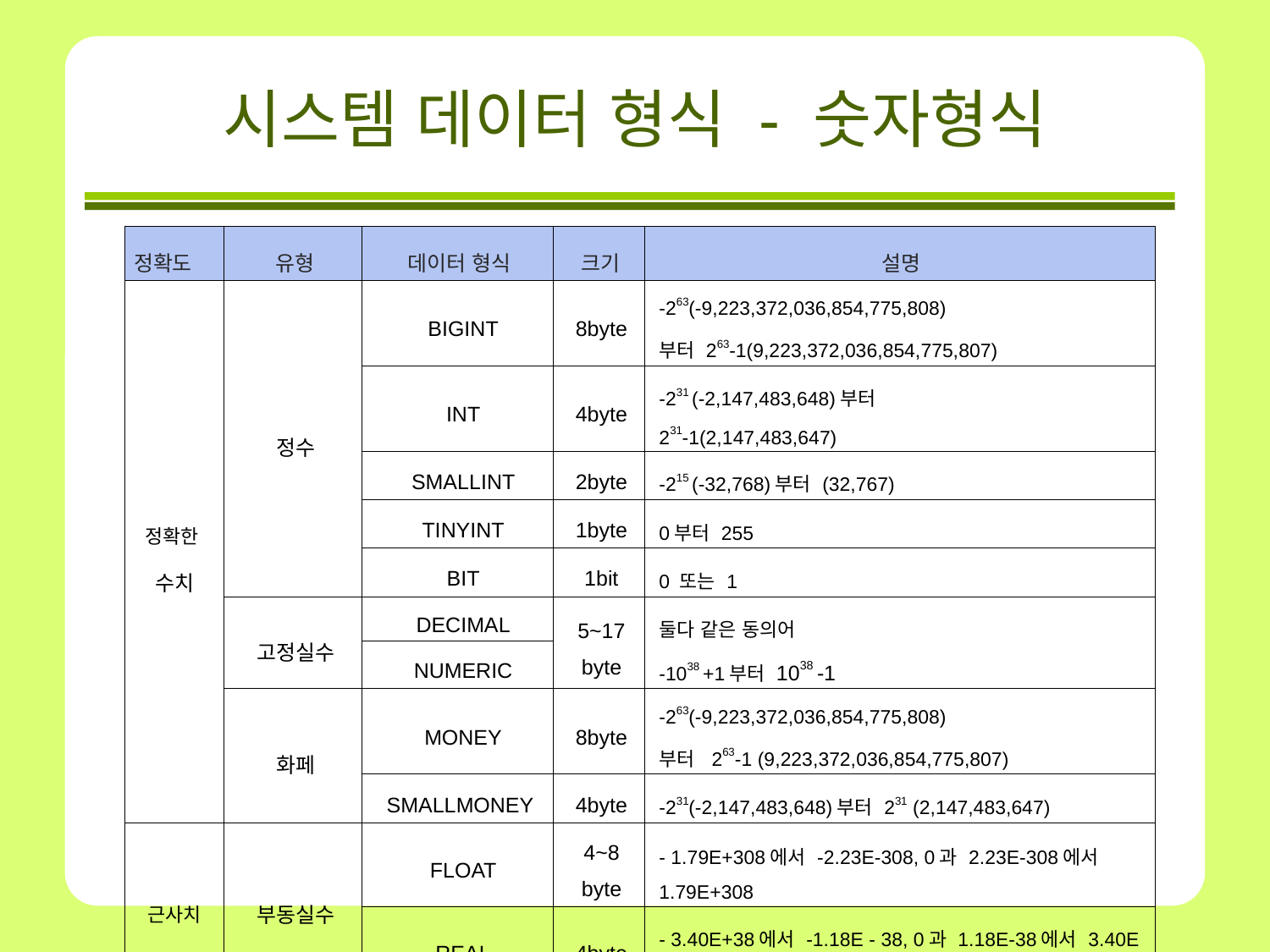

# 시스템 데이터 형식 - 숫자형식
| 정확도 | 유형 | 데이터 형식 | 크기 | 설명 |
| --- | --- | --- | --- | --- |
| 정확한  수치 | 정수 | BIGINT | 8byte | -263(-9,223,372,036,854,775,808) 부터 263-1(9,223,372,036,854,775,807) |
|  |  | INT | 4byte | -231 (-2,147,483,648)부터 231-1(2,147,483,647) |
|  |  | SMALLINT | 2byte | -215 (-32,768)부터 (32,767) |
|  |  | TINYINT | 1byte | 0부터 255 |
|  |  | BIT | 1bit | 0 또는 1 |
|  | 고정실수 | DECIMAL | 5~17 byte | 둘다 같은 동의어 -1038 +1부터 1038 -1 |
|  |  | NUMERIC |  |  |
|  | 화페 | MONEY | 8byte | -263(-9,223,372,036,854,775,808) 부터 263-1 (9,223,372,036,854,775,807) |
|  |  | SMALLMONEY | 4byte | -231(-2,147,483,648)부터 231 (2,147,483,647) |
| 근사치 | 부동실수 | FLOAT | 4~8 byte | - 1.79E+308에서 -2.23E-308, 0과 2.23E-308에서 1.79E+308 |
|  |  | REAL | 4byte | - 3.40E+38에서 -1.18E - 38, 0과 1.18E-38에서 3.40E + 38 |